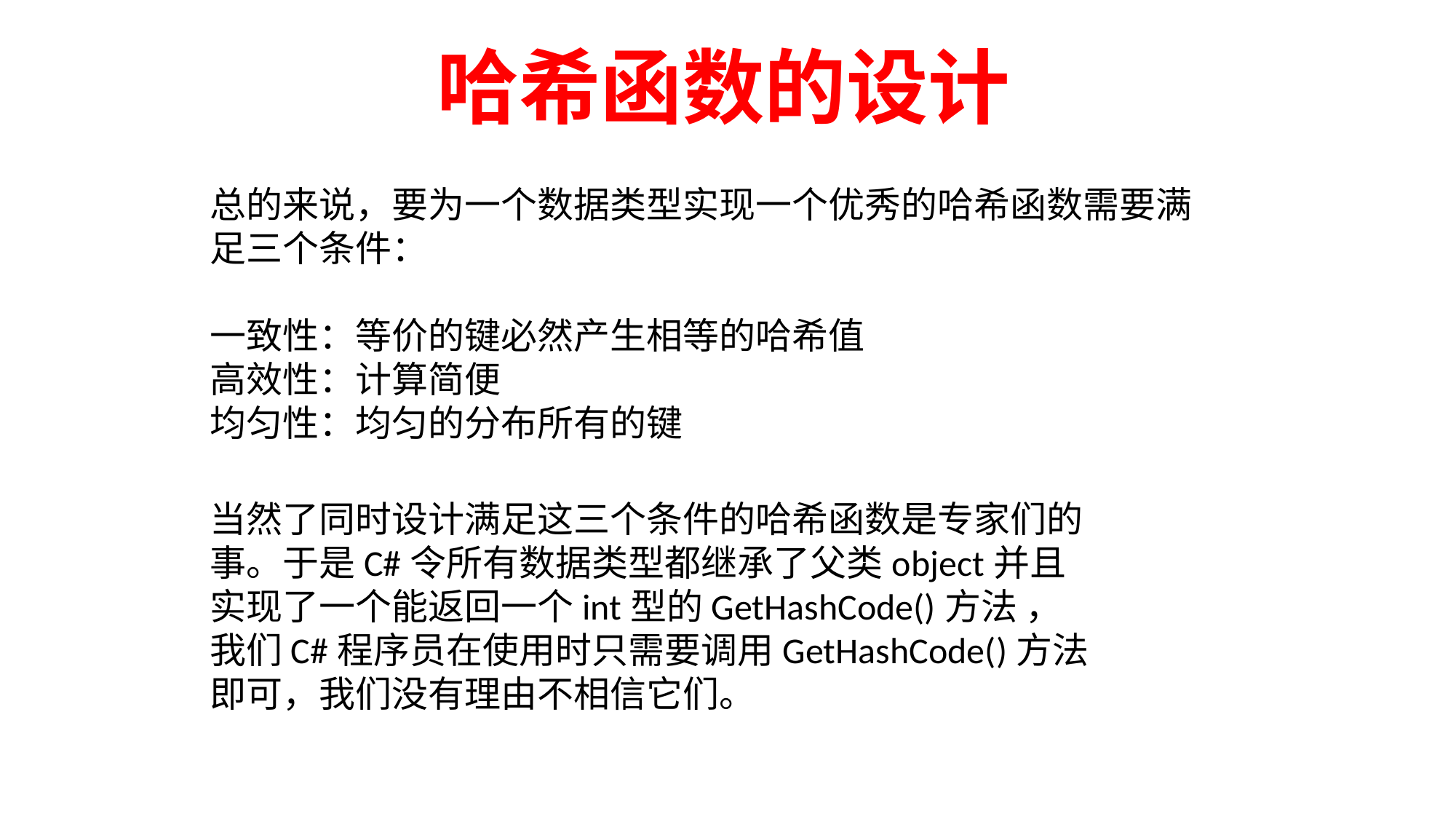

哈希函数的设计
总的来说，要为一个数据类型实现一个优秀的哈希函数需要满足三个条件：

一致性：等价的键必然产生相等的哈希值
高效性：计算简便
均匀性：均匀的分布所有的键

当然了同时设计满足这三个条件的哈希函数是专家们的事。于是C#令所有数据类型都继承了父类object并且实现了一个能返回一个int型的GetHashCode()方法 ，我们C#程序员在使用时只需要调用GetHashCode()方法即可，我们没有理由不相信它们。